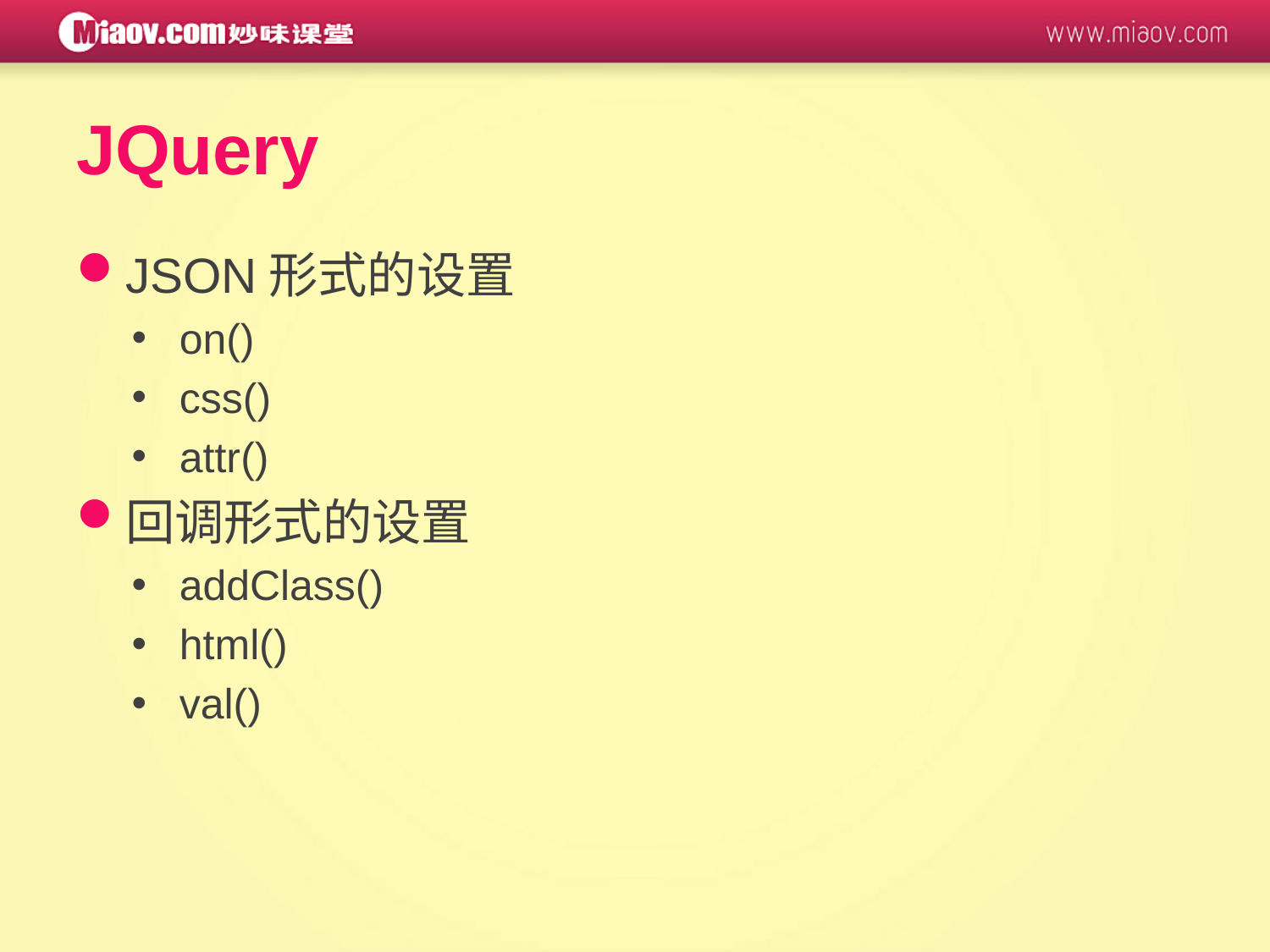

# JQuery
JSON形式的设置
on()
css()
attr()
回调形式的设置
addClass()
html()
val()